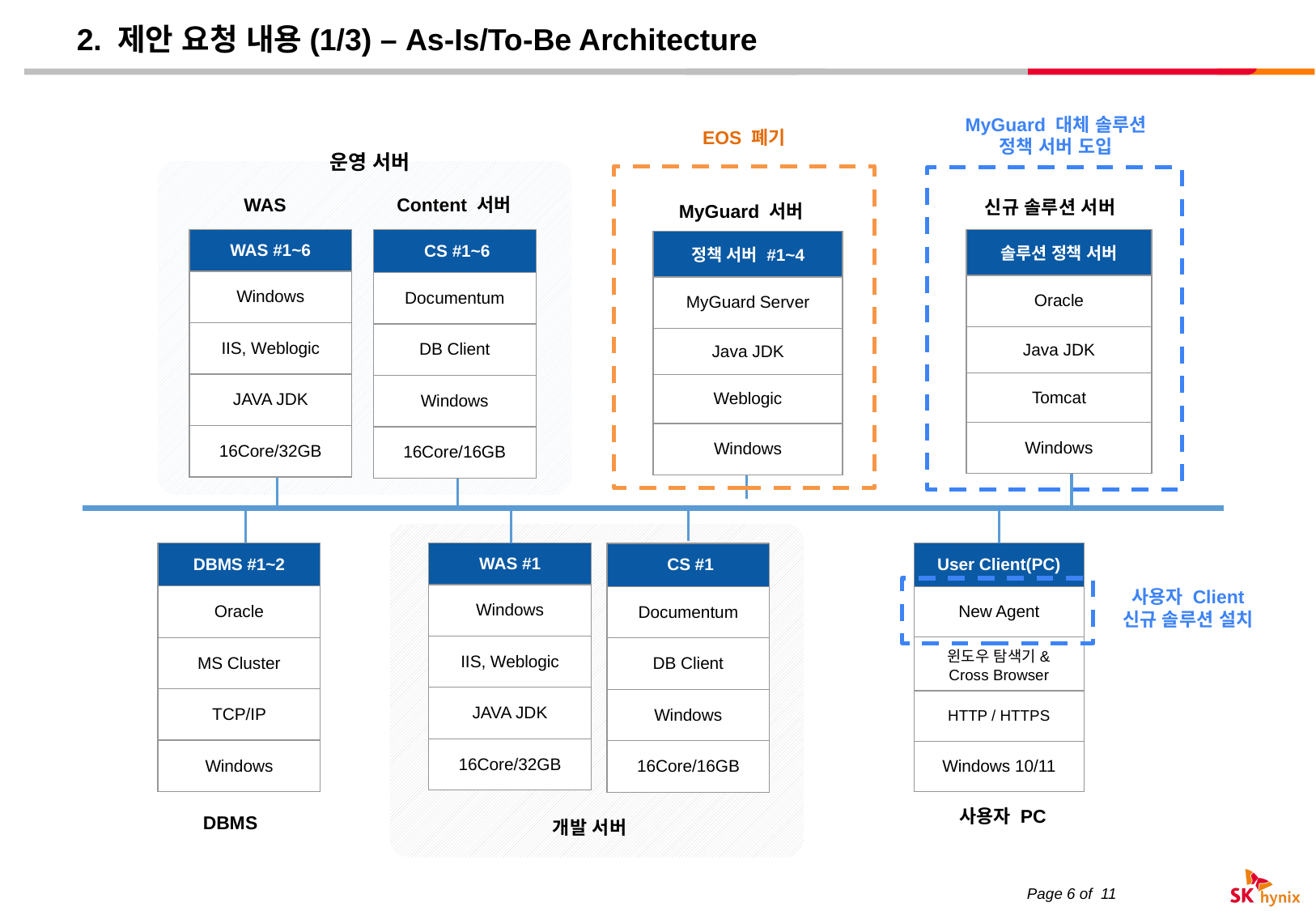

# 2. 제안 요청 내용(1/3) – As-Is/To-Be Architecture
MyGuard 대체 솔루션
정책 서버 도입
EOS 폐기
운영 서버

 WAS
Content 서버
   신규 솔루션 서버
   MyGuard 서버
| WAS #1~6 |
| --- |
| Windows |
| IIS, Weblogic |
| JAVA JDK |
| 16Core/32GB |
| CS #1~6 |
| --- |
| Documentum |
| DB Client |
| Windows |
| 16Core/16GB |
| 솔루션 정책 서버 |
| --- |
| Oracle |
| Java JDK |
| Tomcat |
| Windows |
| 정책 서버 #1~4 |
| --- |
| MyGuard Server |
| Java JDK |
| Weblogic |
| Windows |

| DBMS #1~2 |
| --- |
| Oracle |
| MS Cluster |
| TCP/IP |
| Windows |
| WAS #1 |
| --- |
| Windows |
| IIS, Weblogic |
| JAVA JDK |
| 16Core/32GB |
| User Client(PC) |
| --- |
| New Agent |
| 윈도우 탐색기& Cross Browser |
| HTTP / HTTPS |
| Windows 10/11 |
| CS #1 |
| --- |
| Documentum |
| DB Client |
| Windows |
| 16Core/16GB |

사용자 Client
신규 솔루션 설치
사용자 PC
DBMS
개발 서버